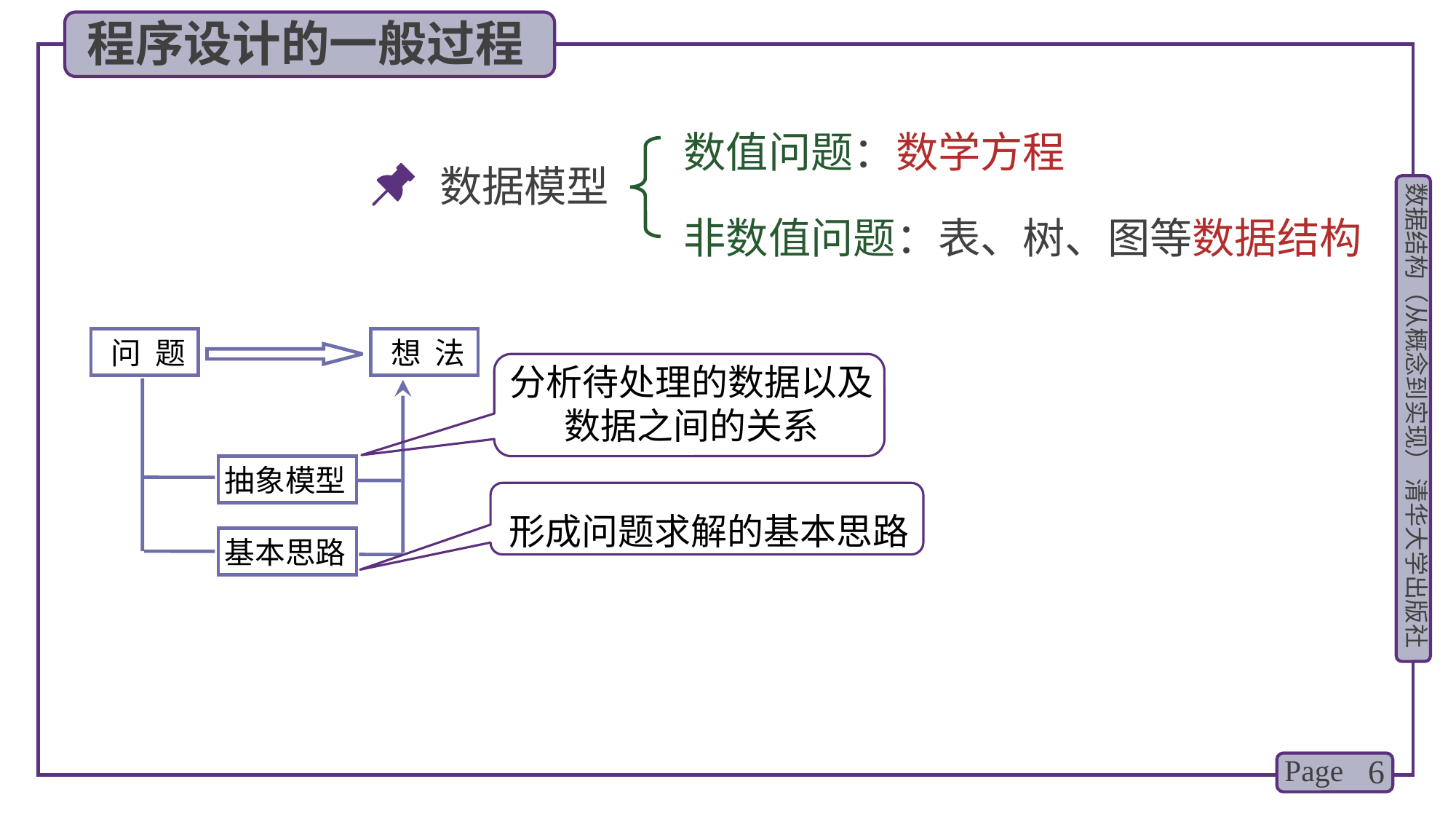

程序设计的一般过程

数值问题：数学方程
非数值问题：表、树、图等数据结构

数据模型

 想  法
 问  题

分析待处理的数据以及数据之间的关系

抽象模型

形成问题求解的基本思路
基本思路